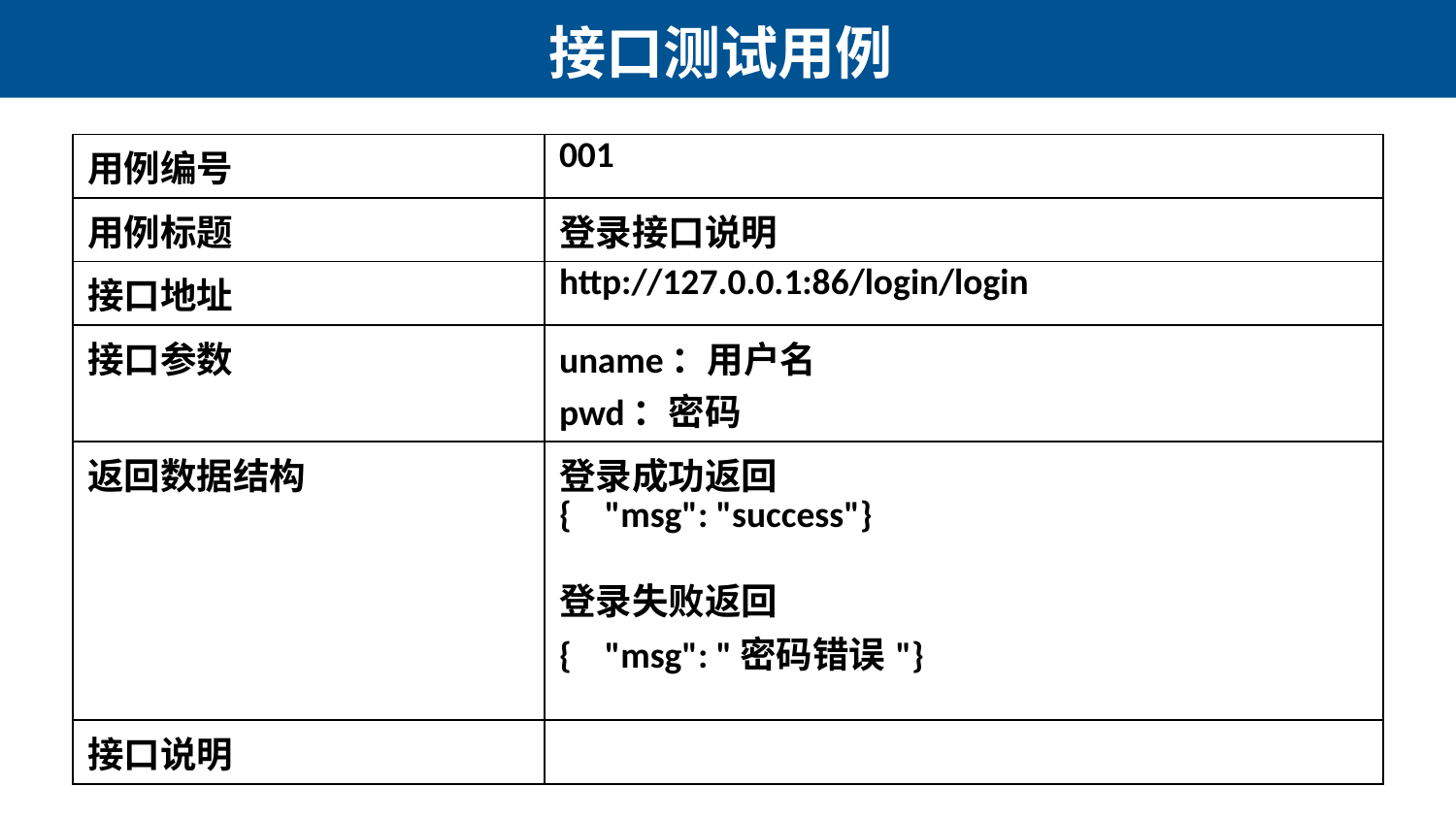

# 接口测试用例
| 用例编号 | 001 |
| --- | --- |
| 用例标题 | 登录接口说明 |
| 接口地址 | http://127.0.0.1:86/login/login |
| 接口参数 | uname：用户名 pwd：密码 |
| 返回数据结构 | 登录成功返回 { "msg": "success"} 登录失败返回 { "msg": "密码错误"} |
| 接口说明 |  |